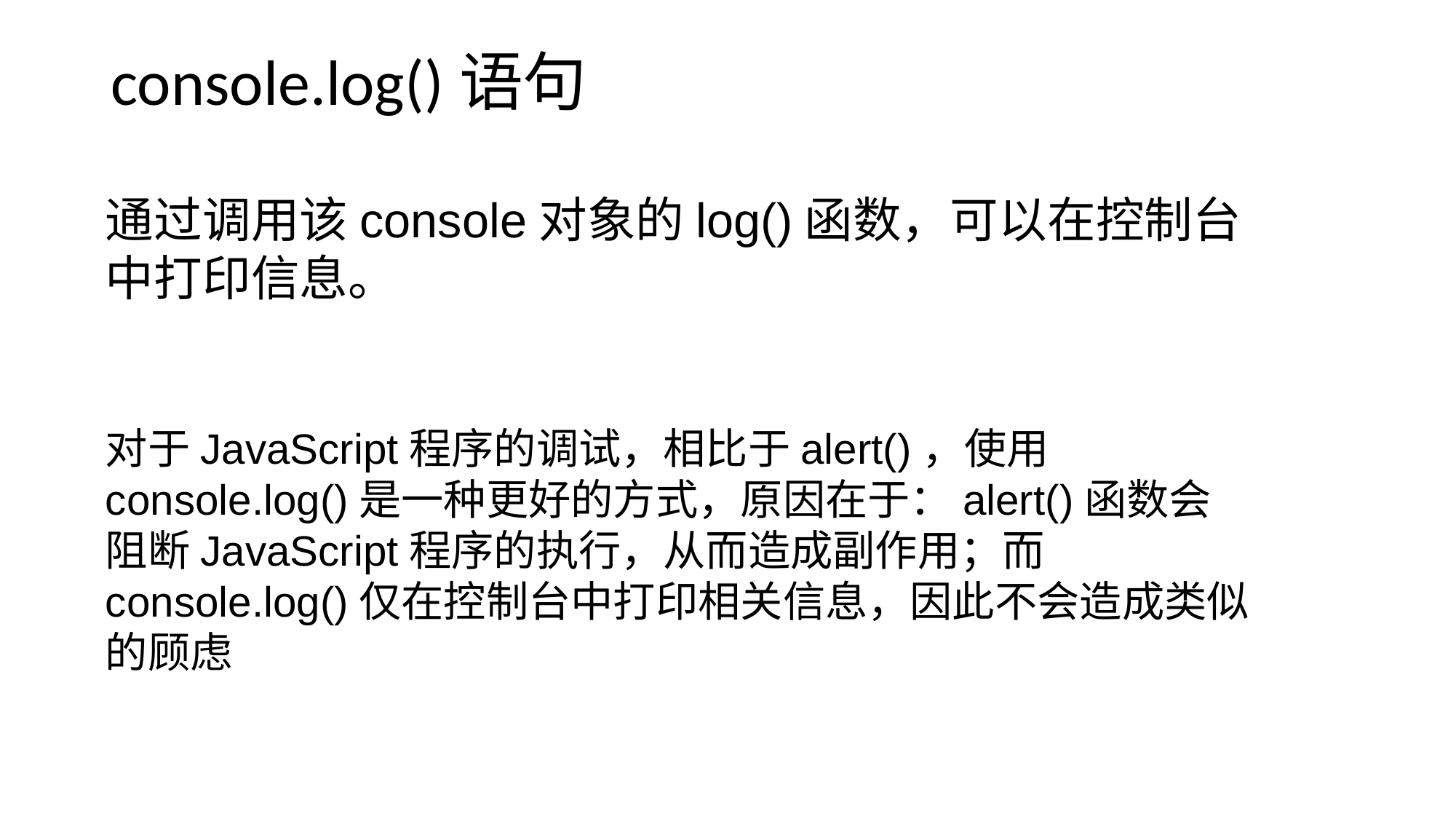

# console.log()语句
通过调用该console对象的log()函数，可以在控制台中打印信息。

对于JavaScript程序的调试，相比于alert()，使用console.log()是一种更好的方式，原因在于：alert()函数会阻断JavaScript程序的执行，从而造成副作用；而console.log()仅在控制台中打印相关信息，因此不会造成类似的顾虑